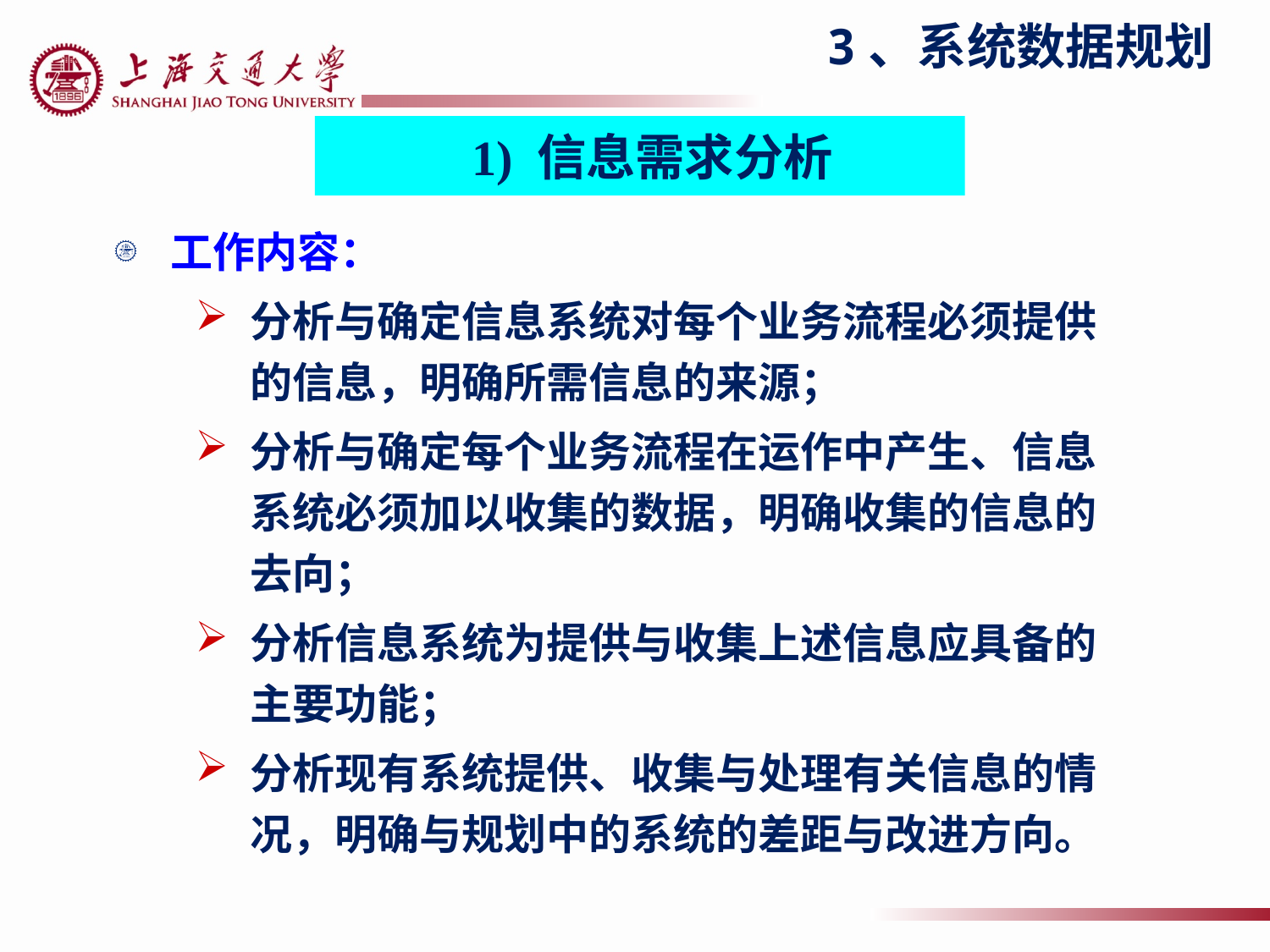

# 3、系统数据规划
  1) 信息需求分析
工作内容：
分析与确定信息系统对每个业务流程必须提供的信息，明确所需信息的来源；
分析与确定每个业务流程在运作中产生、信息系统必须加以收集的数据，明确收集的信息的去向；
分析信息系统为提供与收集上述信息应具备的主要功能；
分析现有系统提供、收集与处理有关信息的情况，明确与规划中的系统的差距与改进方向。